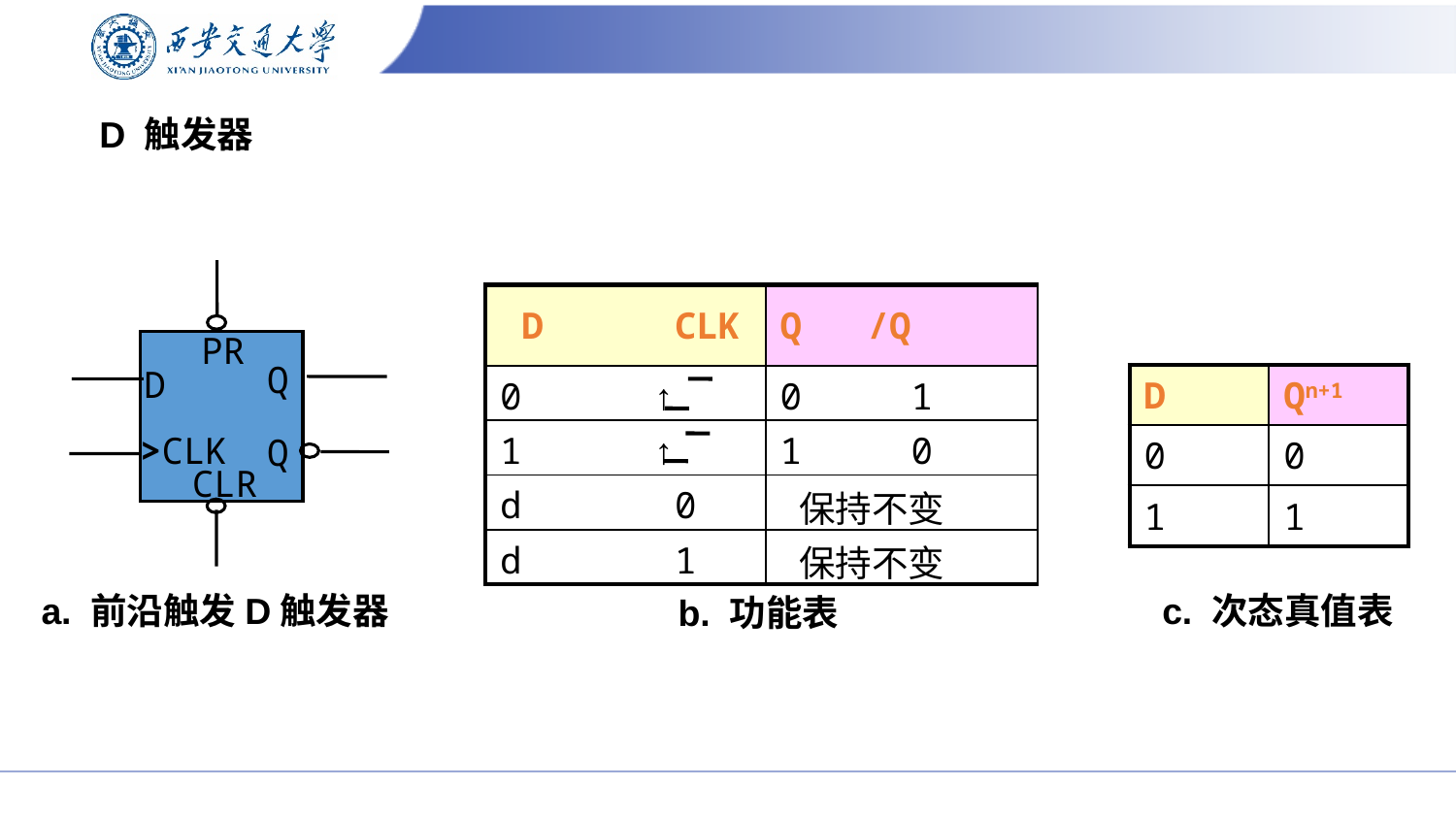

# D 触发器

PR

Q
D

>CLK
Q

CLR

| D CLK | Q /Q |
| --- | --- |
| 0 ↑ | 0 1 |
| 1 ↑ | 1 0 |
| d 0 | 保持不变 |
| d 1 | 保持不变 |
| D | Qn+1 |
| --- | --- |
| 0 | 0 |
| 1 | 1 |

b. 功能表

a. 前沿触发D触发器
c. 次态真值表